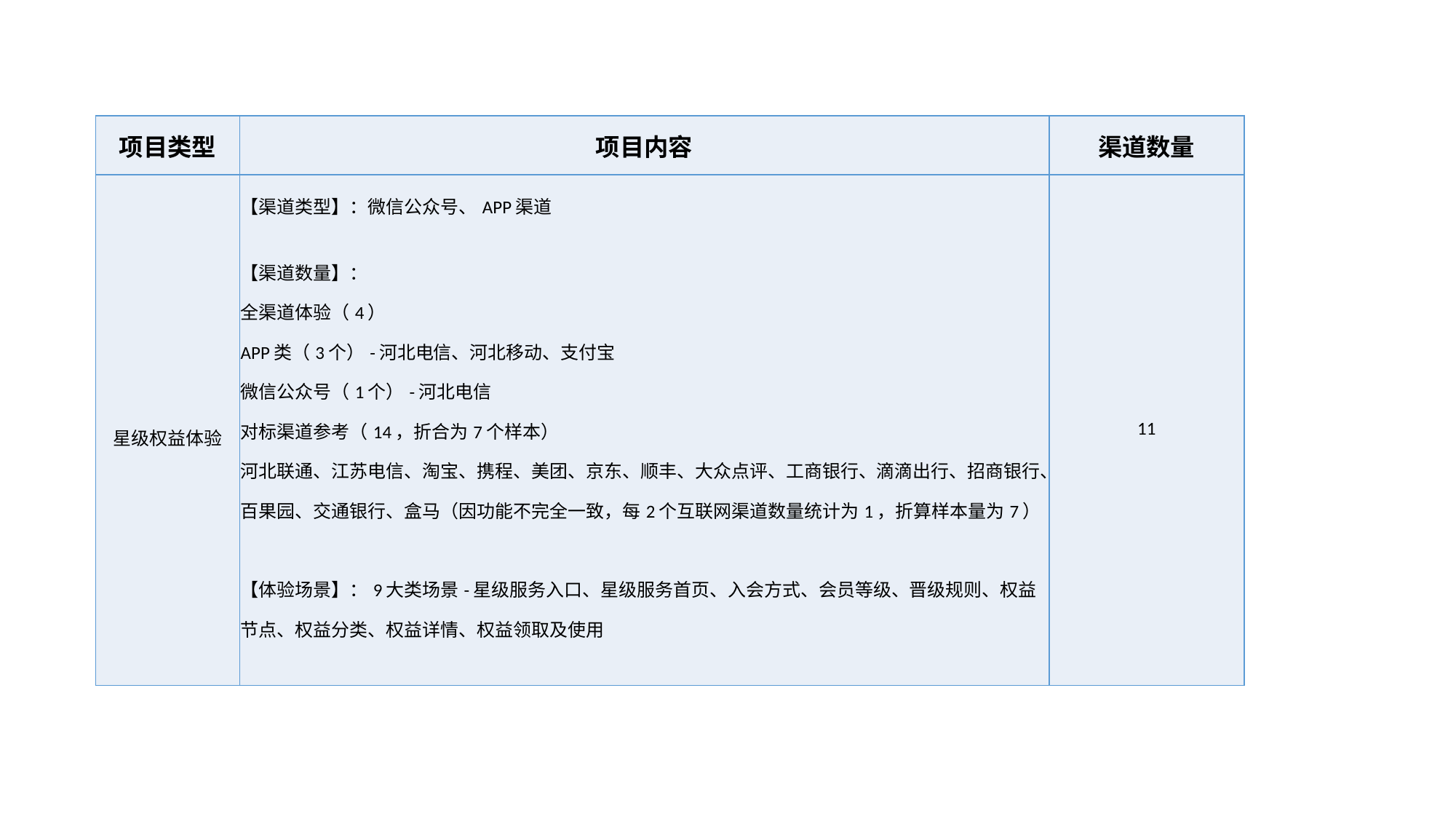

| 项目类型 | 项目内容 | 渠道数量 |
| --- | --- | --- |
| 星级权益体验 | 【渠道类型】：微信公众号、APP渠道 【渠道数量】： 全渠道体验（4） APP类（3个）-河北电信、河北移动、支付宝 微信公众号（1个）-河北电信 对标渠道参考（14，折合为7个样本） 河北联通、江苏电信、淘宝、携程、美团、京东、顺丰、大众点评、工商银行、滴滴出行、招商银行、百果园、交通银行、盒马（因功能不完全一致，每2个互联网渠道数量统计为1，折算样本量为7） 【体验场景】：9大类场景-星级服务入口、星级服务首页、入会方式、会员等级、晋级规则、权益节点、权益分类、权益详情、权益领取及使用 | 11 |